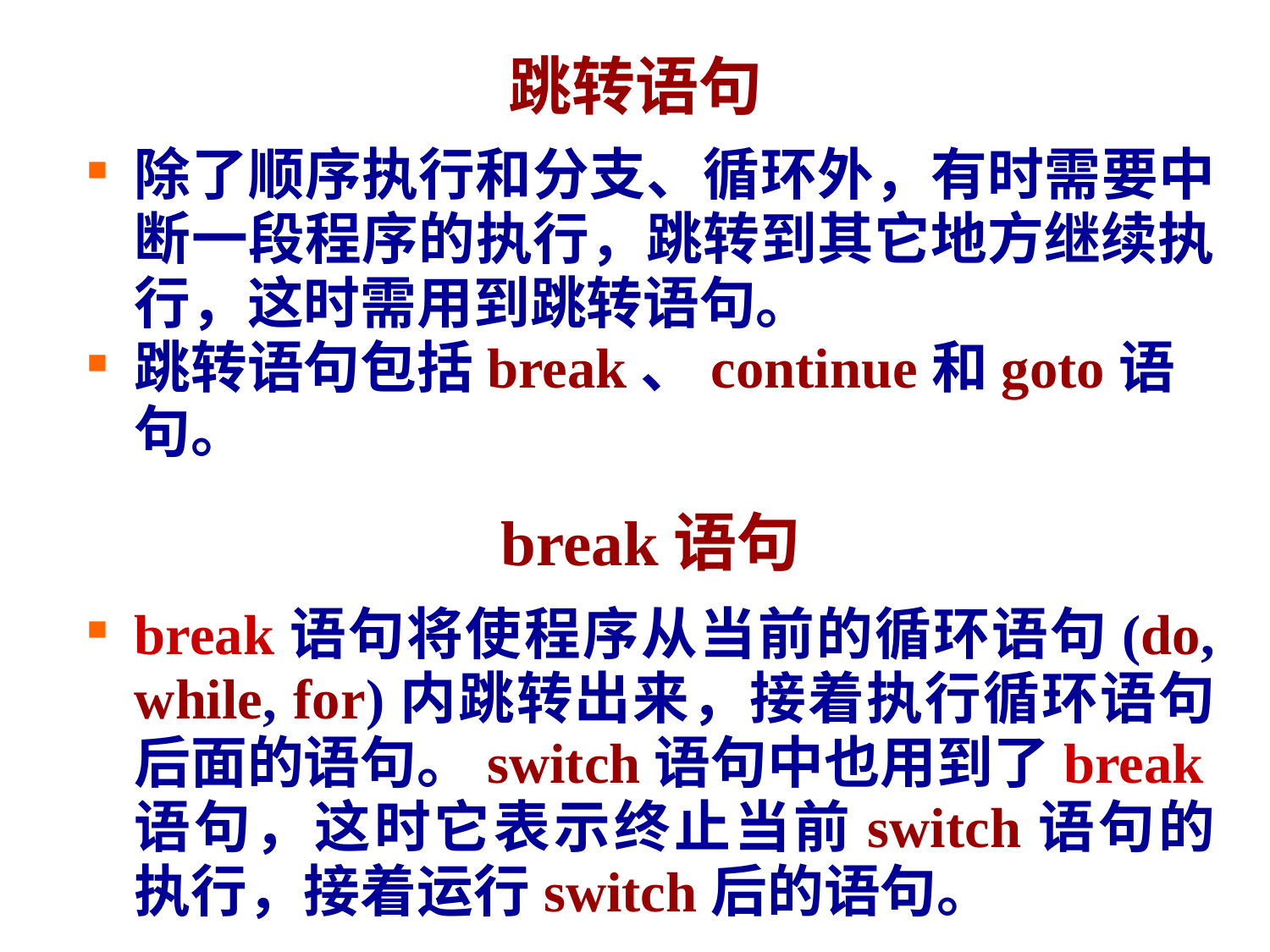

# 跳转语句
除了顺序执行和分支、循环外，有时需要中断一段程序的执行，跳转到其它地方继续执行，这时需用到跳转语句。
跳转语句包括break、continue和goto语句。

break语句

break语句将使程序从当前的循环语句(do, while, for)内跳转出来，接着执行循环语句后面的语句。switch语句中也用到了break语句，这时它表示终止当前switch语句的执行，接着运行switch后的语句。
49